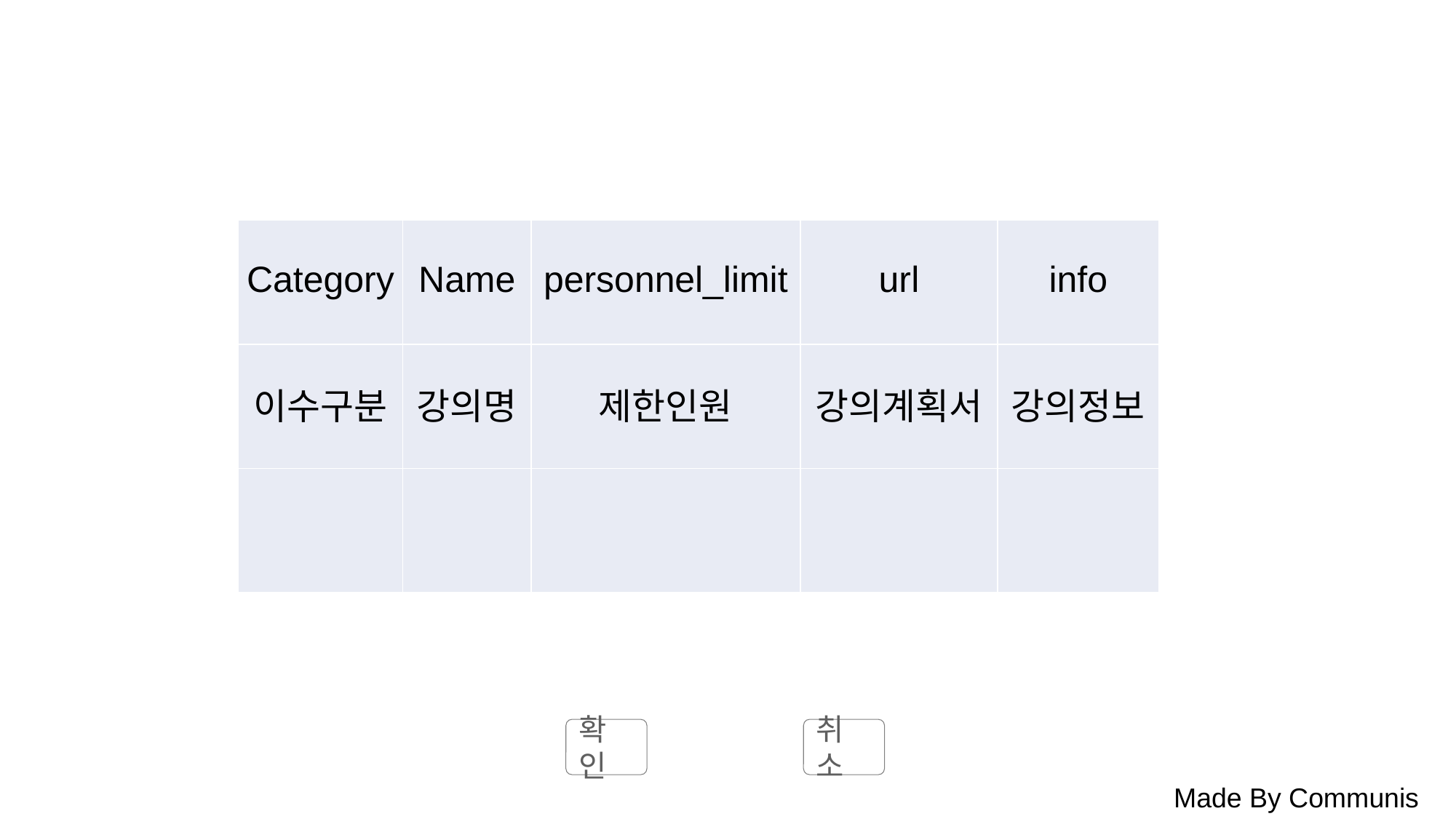

Lecture/new
| Category | Name | personnel\_limit | url | info |
| --- | --- | --- | --- | --- |
| 이수구분 | 강의명 | 제한인원 | 강의계획서 | 강의정보 |
|  |  |  |  |  |
확인
취소
Made By Communis